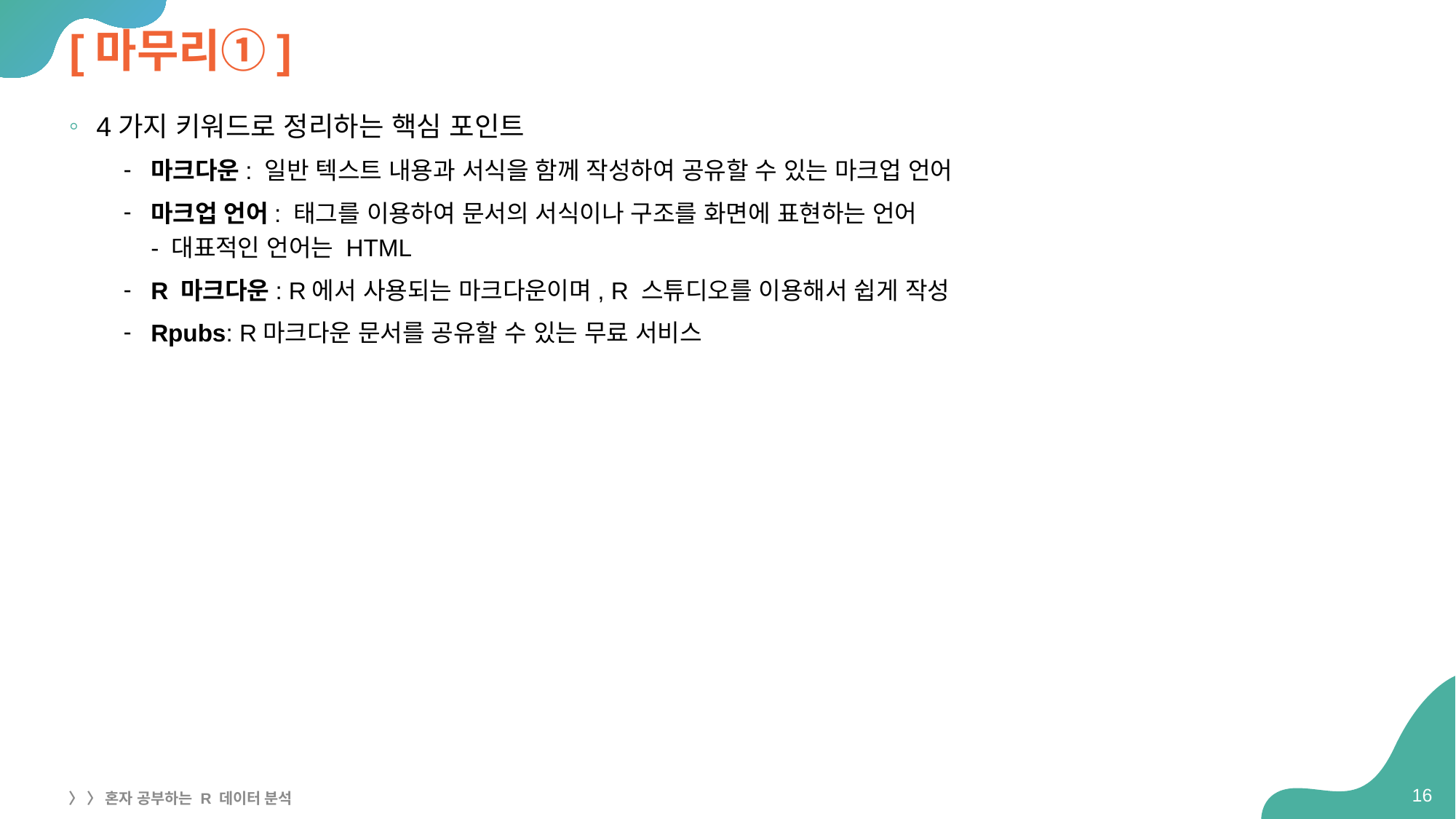

# [마무리①]
4가지 키워드로 정리하는 핵심 포인트
마크다운: 일반 텍스트 내용과 서식을 함께 작성하여 공유할 수 있는 마크업 언어
마크업 언어: 태그를 이용하여 문서의 서식이나 구조를 화면에 표현하는 언어
- 대표적인 언어는 HTML
R 마크다운: R에서 사용되는 마크다운이며, R 스튜디오를 이용해서 쉽게 작성
Rpubs: R마크다운 문서를 공유할 수 있는 무료 서비스
16
〉 〉 혼자 공부하는 R 데이터 분석